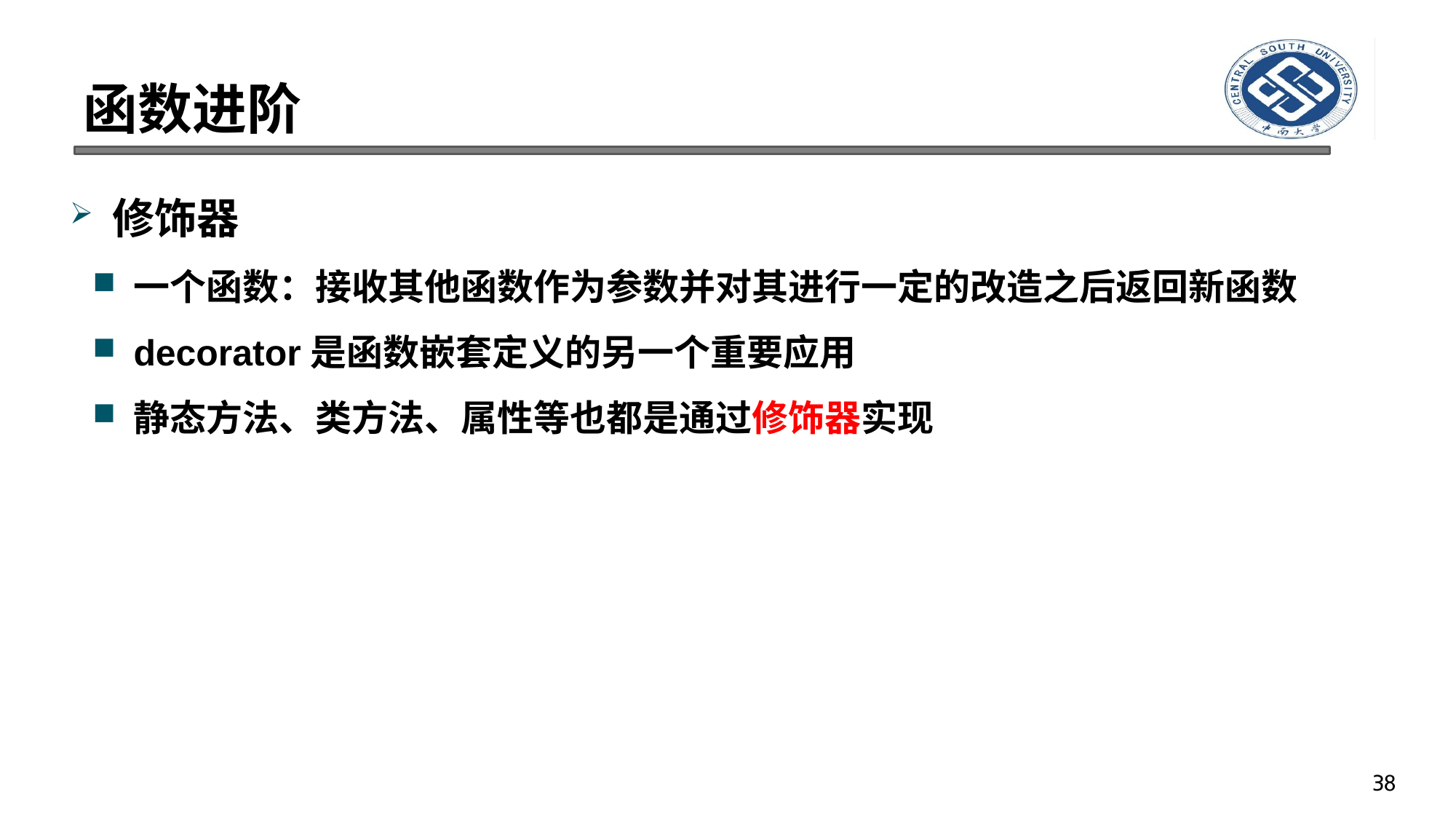

# 函数进阶
修饰器
一个函数：接收其他函数作为参数并对其进行一定的改造之后返回新函数
decorator是函数嵌套定义的另一个重要应用
静态方法、类方法、属性等也都是通过修饰器实现
38